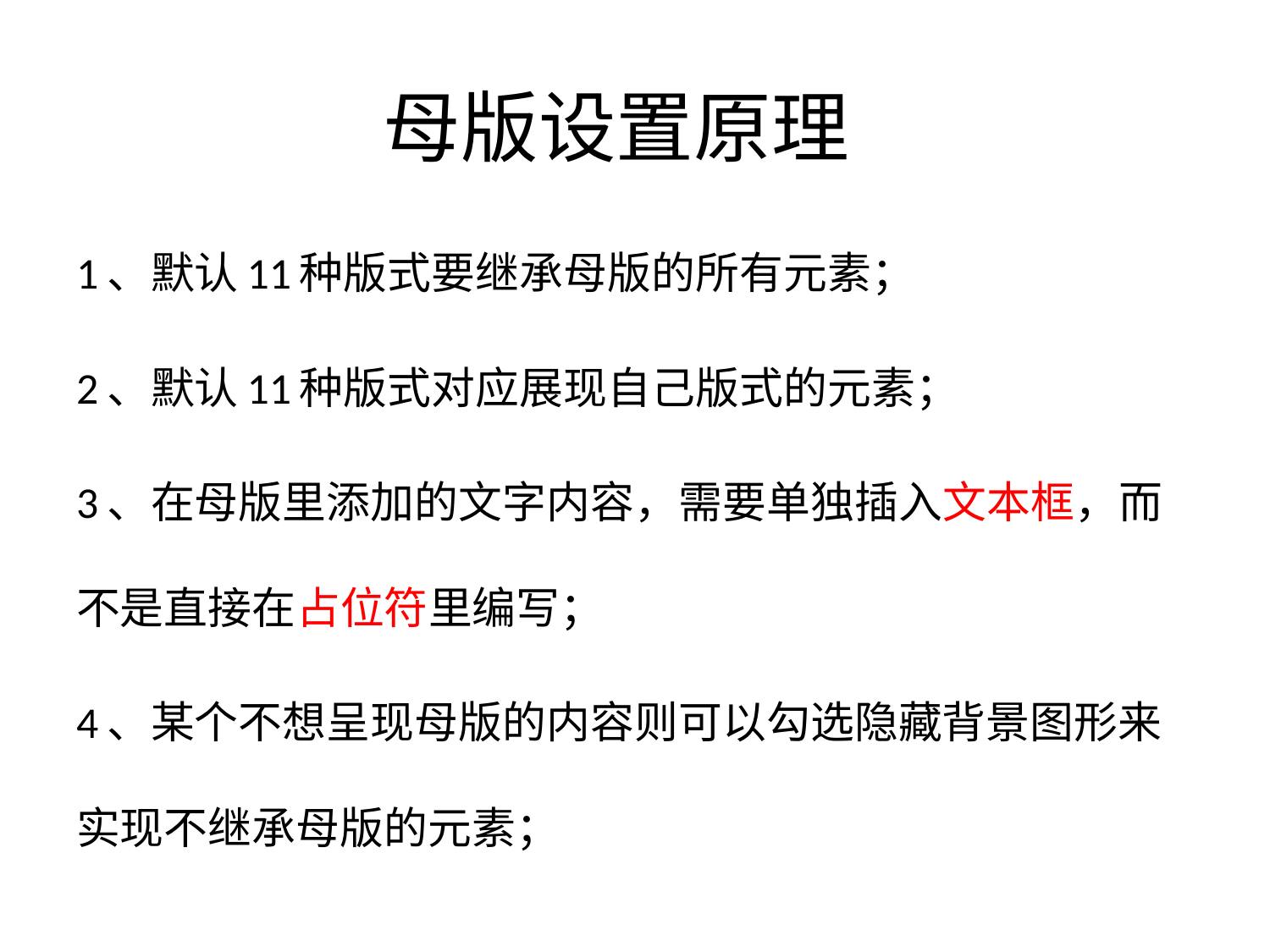

# 母版设置原理
1、默认11种版式要继承母版的所有元素；
2、默认11种版式对应展现自己版式的元素；
3、在母版里添加的文字内容，需要单独插入文本框，而不是直接在占位符里编写；
4、某个不想呈现母版的内容则可以勾选隐藏背景图形来实现不继承母版的元素；